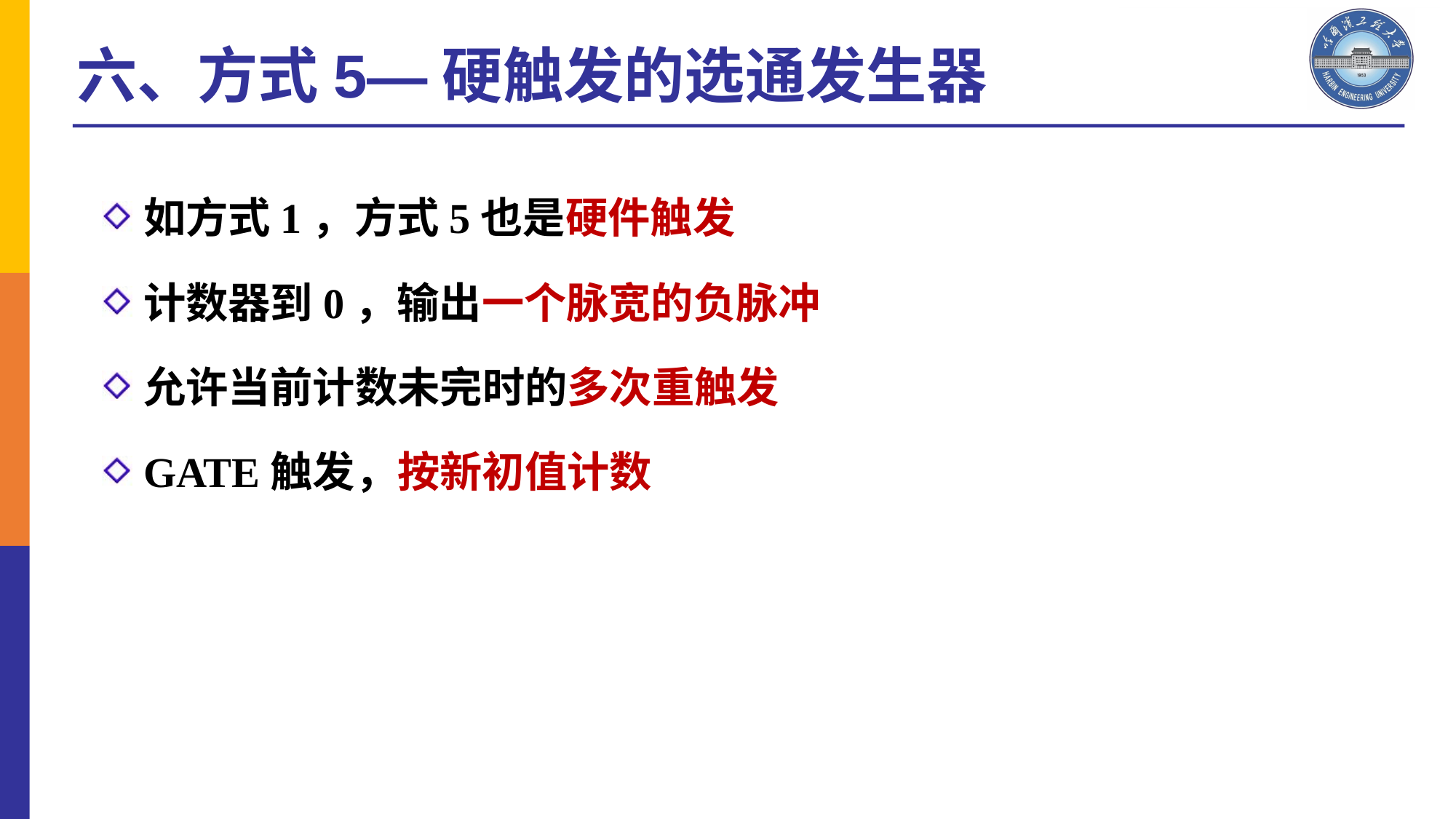

六、方式5—硬触发的选通发生器
如方式1，方式5也是硬件触发
计数器到0，输出一个脉宽的负脉冲
允许当前计数未完时的多次重触发
GATE触发，按新初值计数